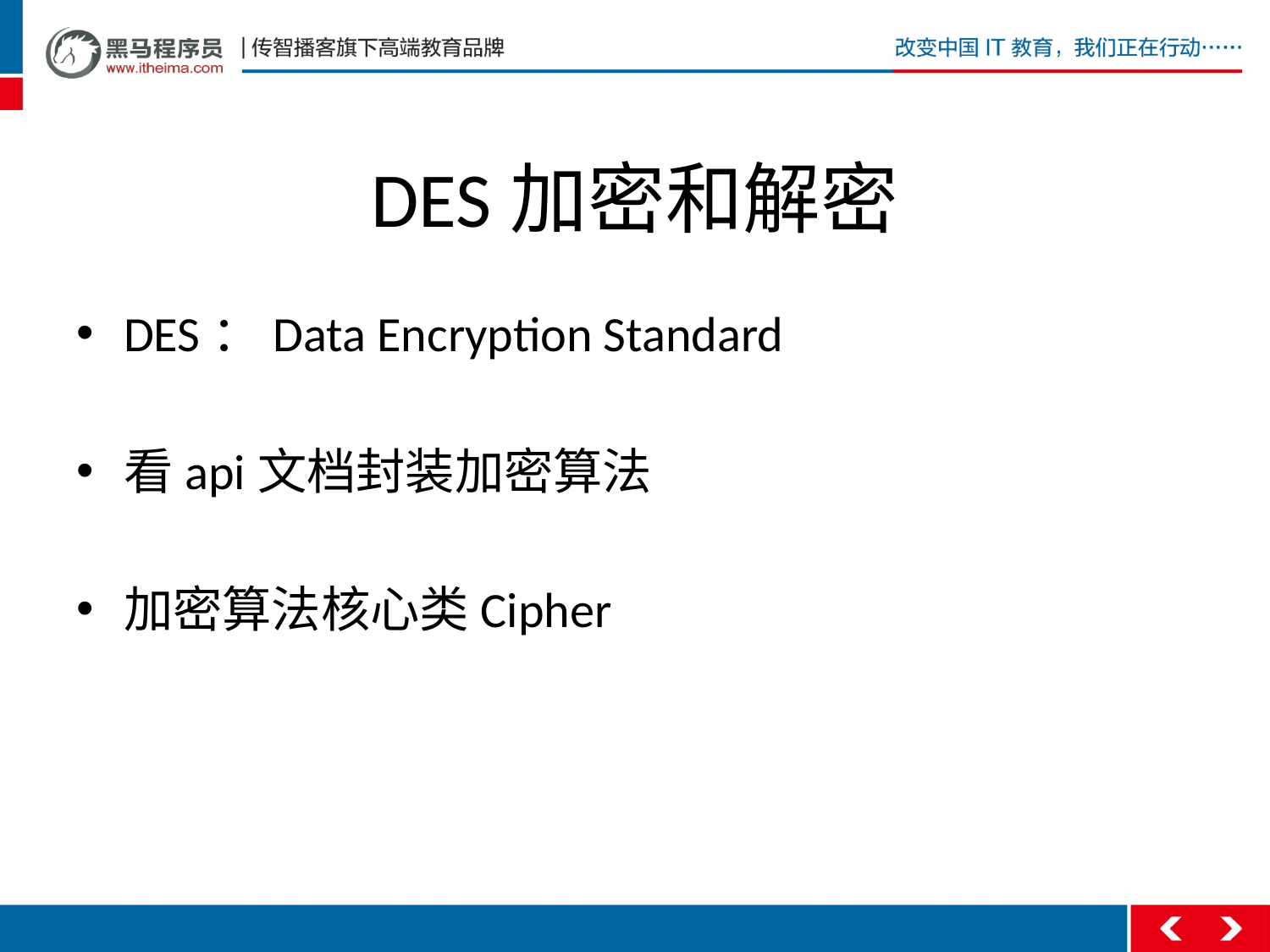

# DES加密和解密
DES：Data Encryption Standard

看api文档封装加密算法

加密算法核心类Cipher